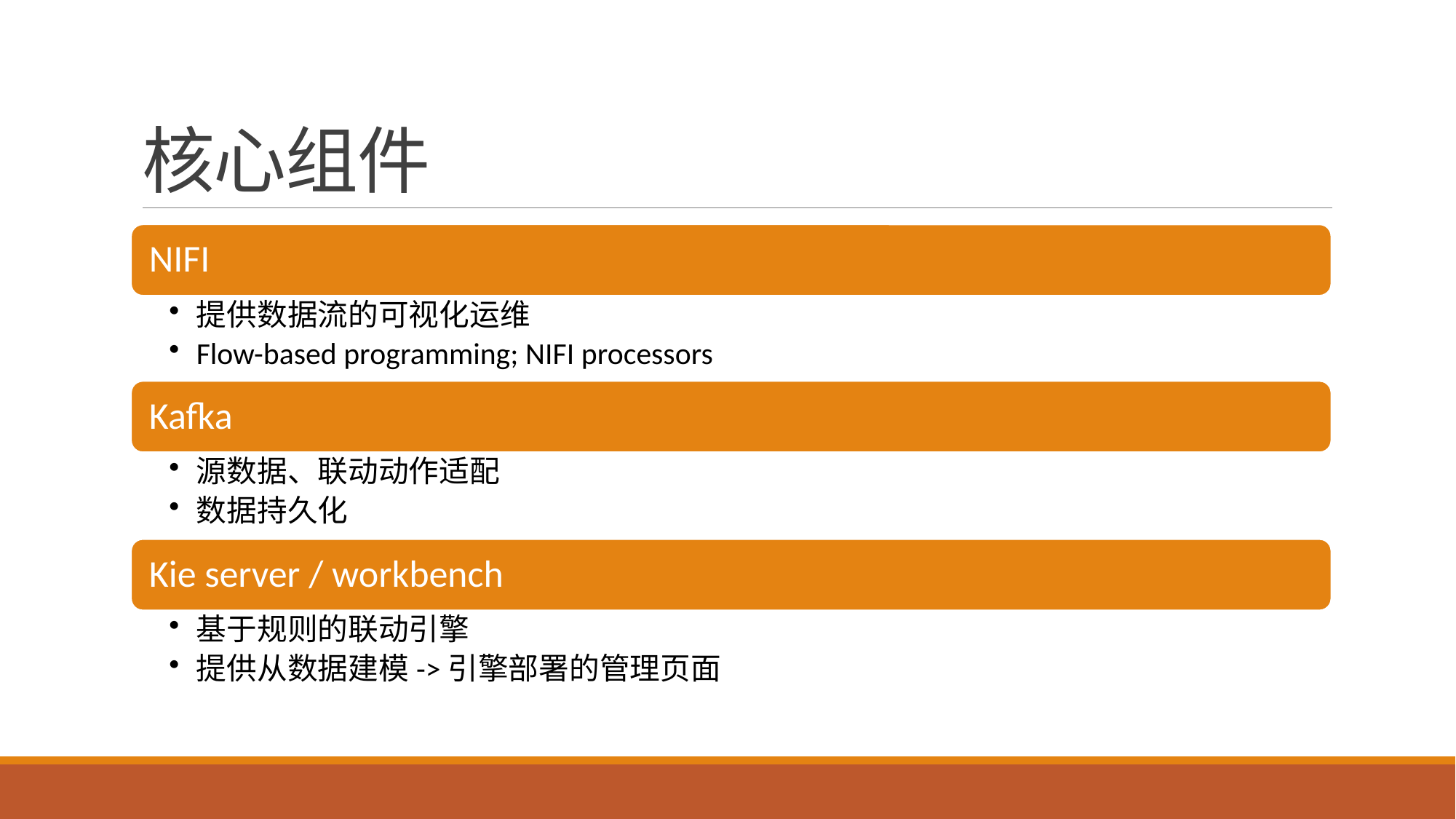

# 核心组件
NIFI
提供数据流的可视化运维
Flow-based programming; NIFI processors
Kafka
源数据、联动动作适配
数据持久化
Kie server / workbench
基于规则的联动引擎
提供从数据建模->引擎部署的管理页面